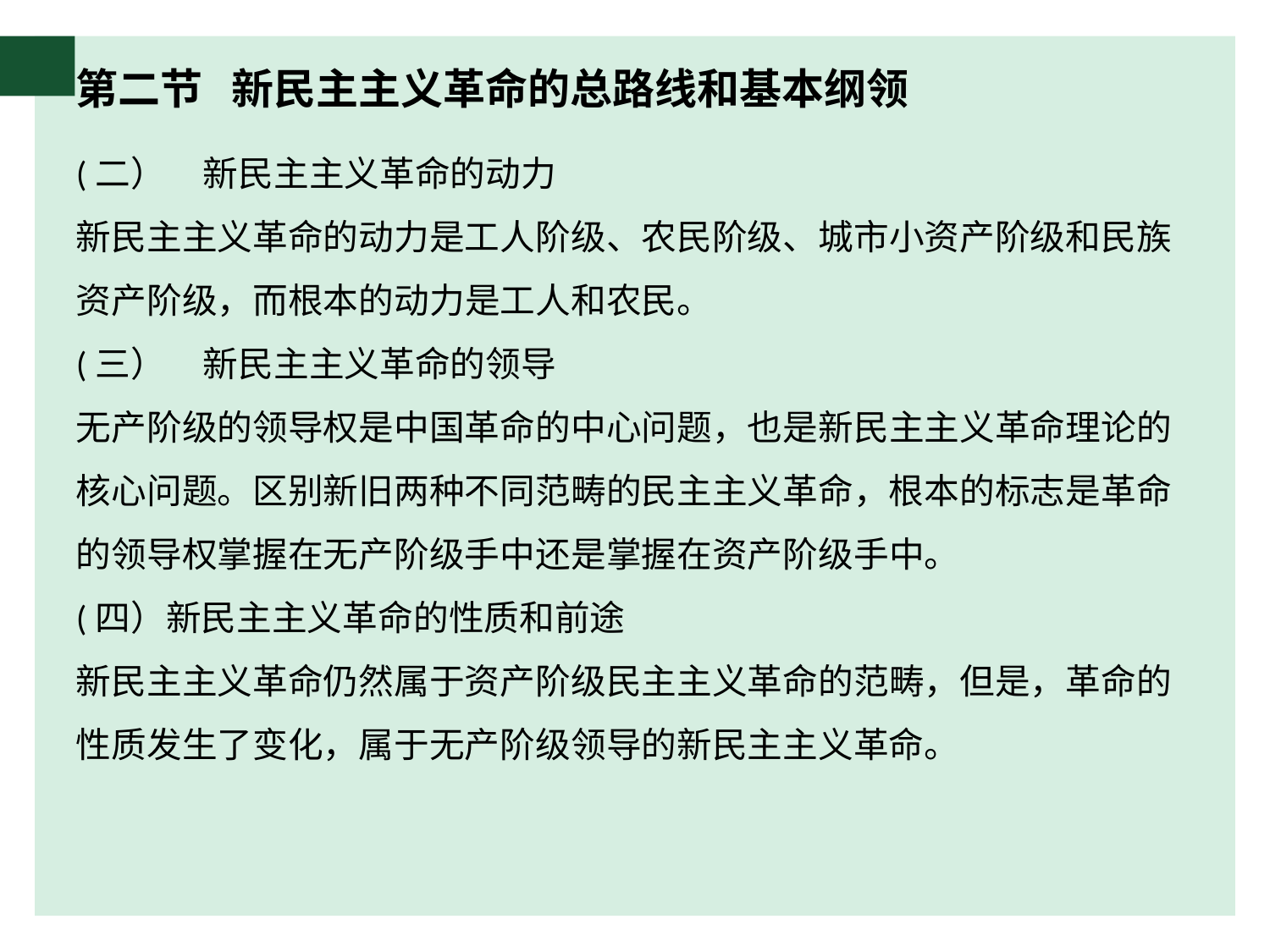

# 第二节   新民主主义革命的总路线和基本纲领
(二）	新民主主义革命的动力
新民主主义革命的动力是工人阶级、农民阶级、城市小资产阶级和民族资产阶级，而根本的动力是工人和农民。
(三）	新民主主义革命的领导
无产阶级的领导权是中国革命的中心问题，也是新民主主义革命理论的核心问题。区别新旧两种不同范畴的民主主义革命，根本的标志是革命的领导权掌握在无产阶级手中还是掌握在资产阶级手中。
(四）新民主主义革命的性质和前途
新民主主义革命仍然属于资产阶级民主主义革命的范畴，但是，革命的性质发生了变化，属于无产阶级领导的新民主主义革命。